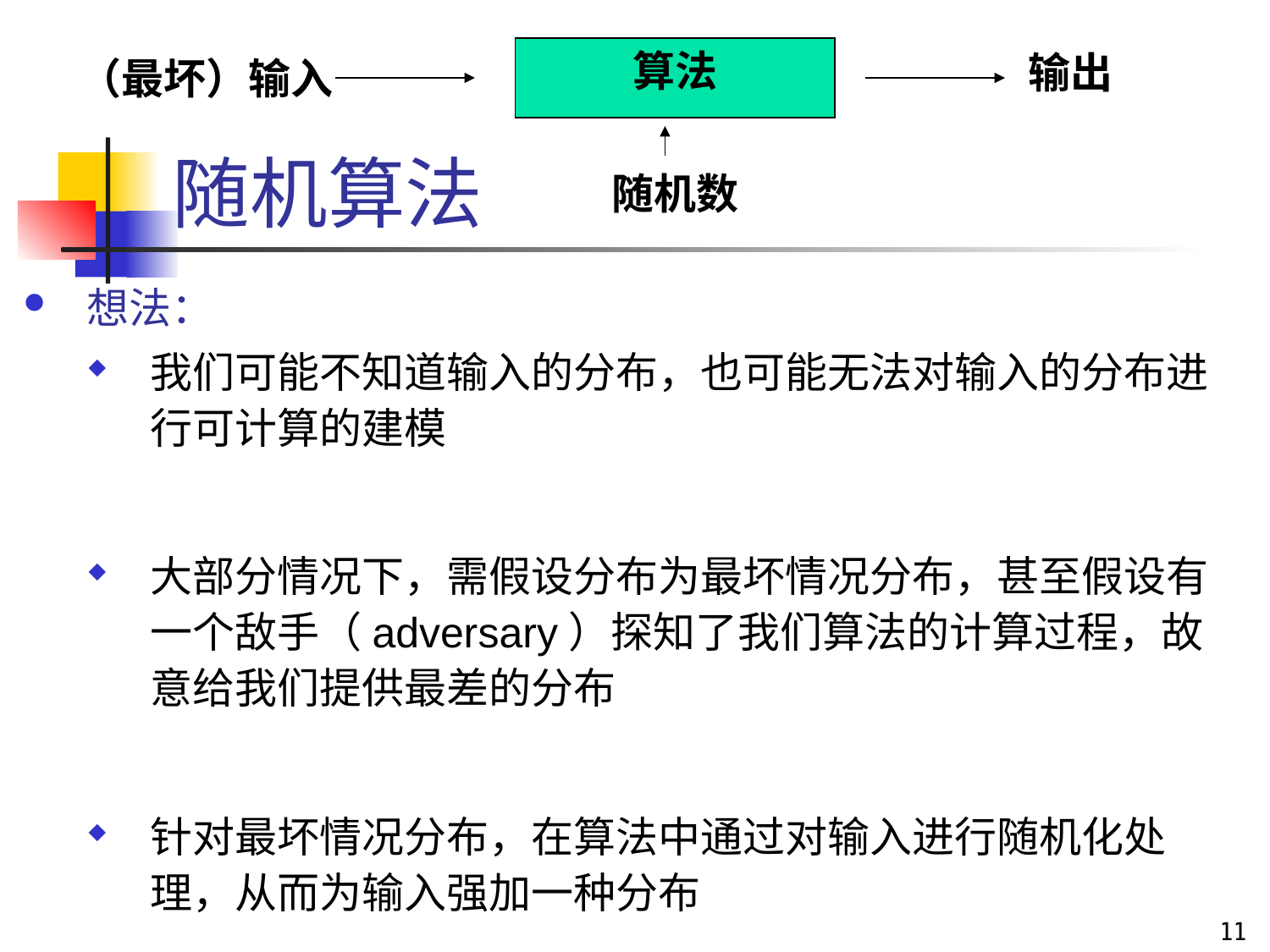

算法
输出
（最坏）输入
# 随机算法
随机数
想法：
我们可能不知道输入的分布，也可能无法对输入的分布进行可计算的建模

大部分情况下，需假设分布为最坏情况分布，甚至假设有一个敌手（adversary）探知了我们算法的计算过程，故意给我们提供最差的分布

针对最坏情况分布，在算法中通过对输入进行随机化处理，从而为输入强加一种分布
11